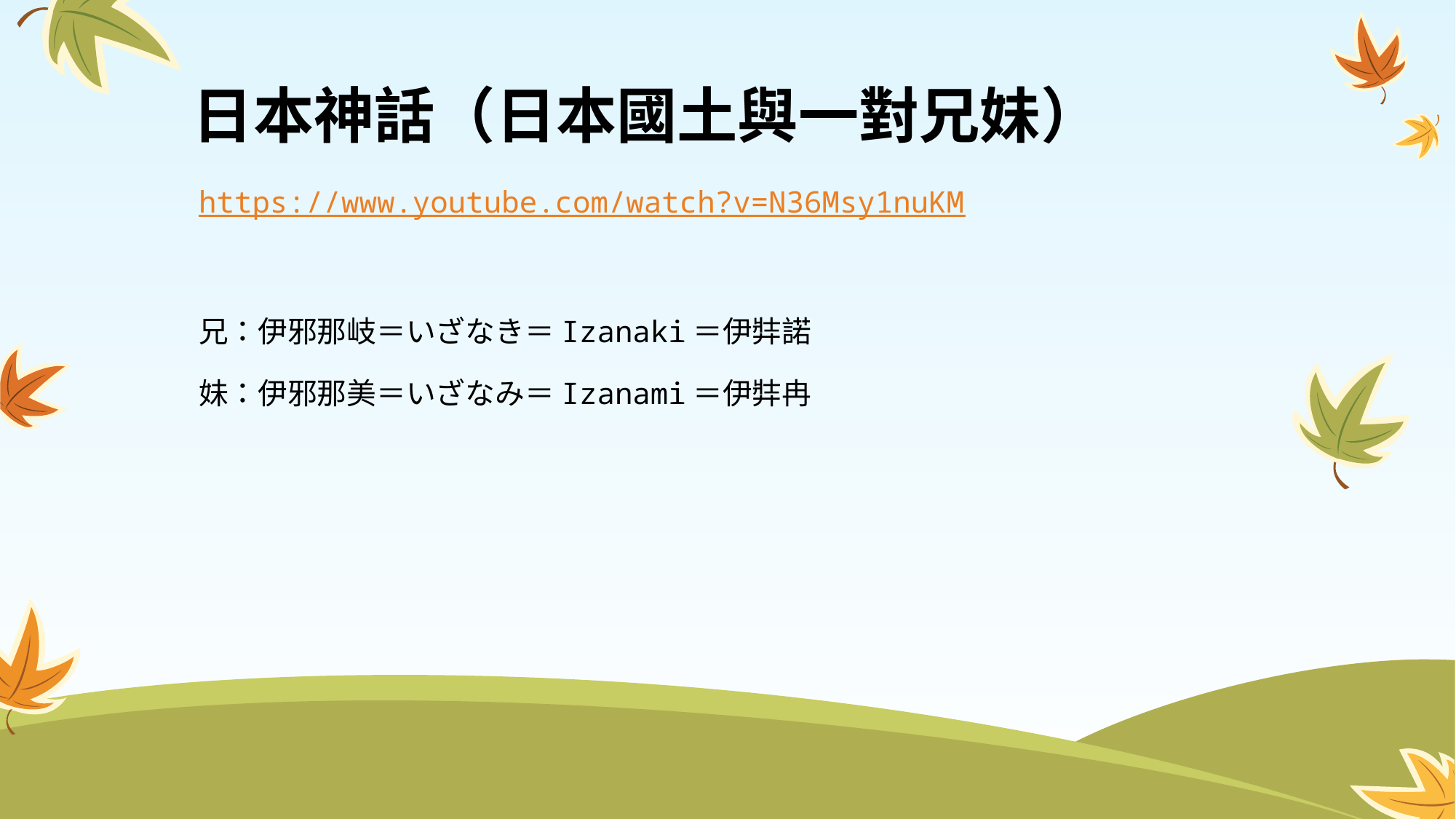

# 日本神話（日本國土與一對兄妹）
https://www.youtube.com/watch?v=N36Msy1nuKM

兄：伊邪那岐＝いざなき＝Izanaki＝伊弉諾
妹：伊邪那美＝いざなみ＝Izanami＝伊弉冉